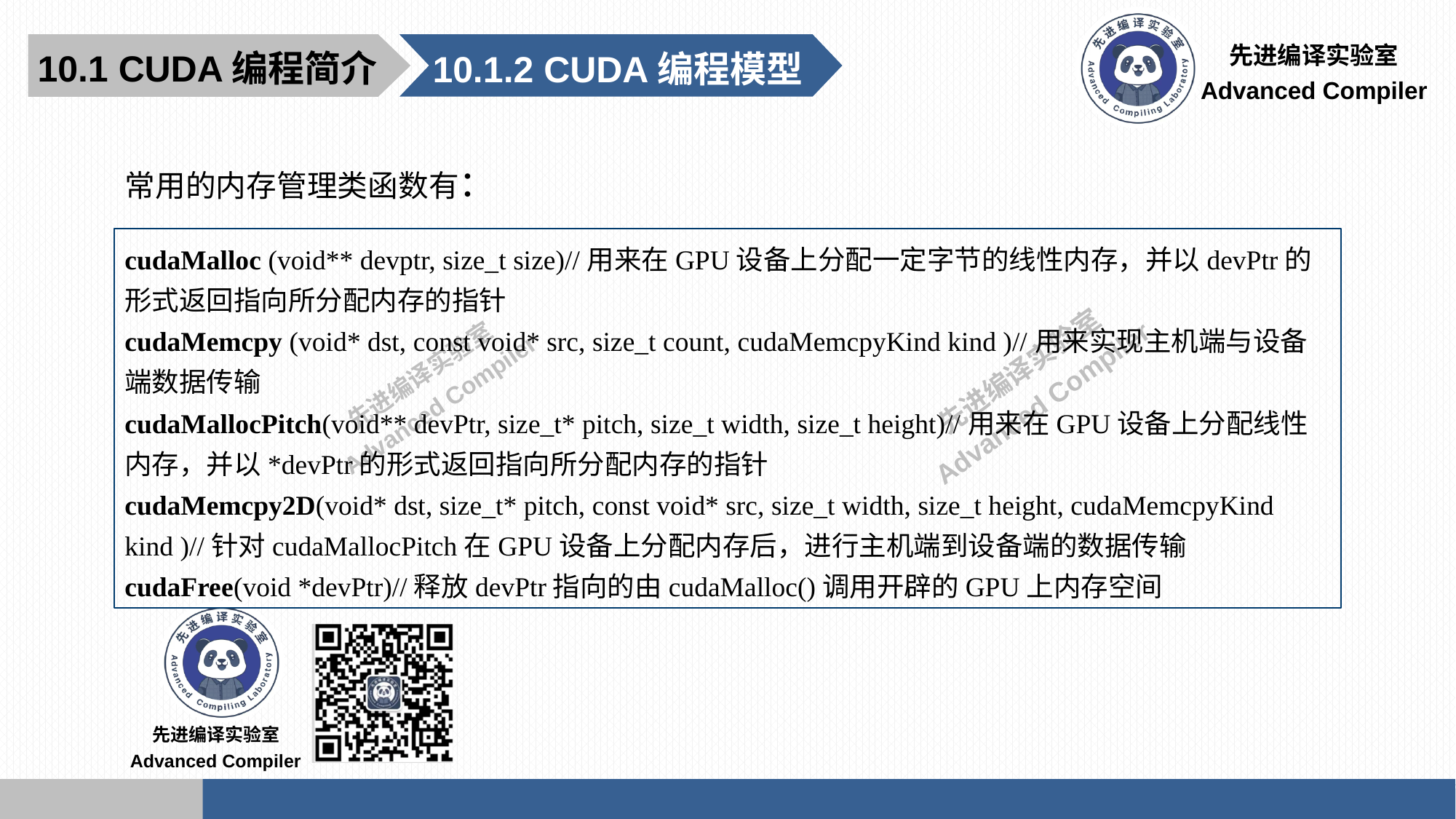

10.1 CUDA编程简介
10.1.2 CUDA编程模型

常用的内存管理类函数有：
cudaMalloc (void** devptr, size_t size)//用来在GPU设备上分配一定字节的线性内存，并以devPtr的形式返回指向所分配内存的指针
cudaMemcpy (void* dst, const void* src, size_t count, cudaMemcpyKind kind )//用来实现主机端与设备端数据传输
cudaMallocPitch(void** devPtr, size_t* pitch, size_t width, size_t height)//用来在GPU设备上分配线性内存，并以*devPtr的形式返回指向所分配内存的指针
cudaMemcpy2D(void* dst, size_t* pitch, const void* src, size_t width, size_t height, cudaMemcpyKind kind )//针对cudaMallocPitch在GPU设备上分配内存后，进行主机端到设备端的数据传输
cudaFree(void *devPtr)//释放devPtr指向的由cudaMalloc()调用开辟的GPU上内存空间